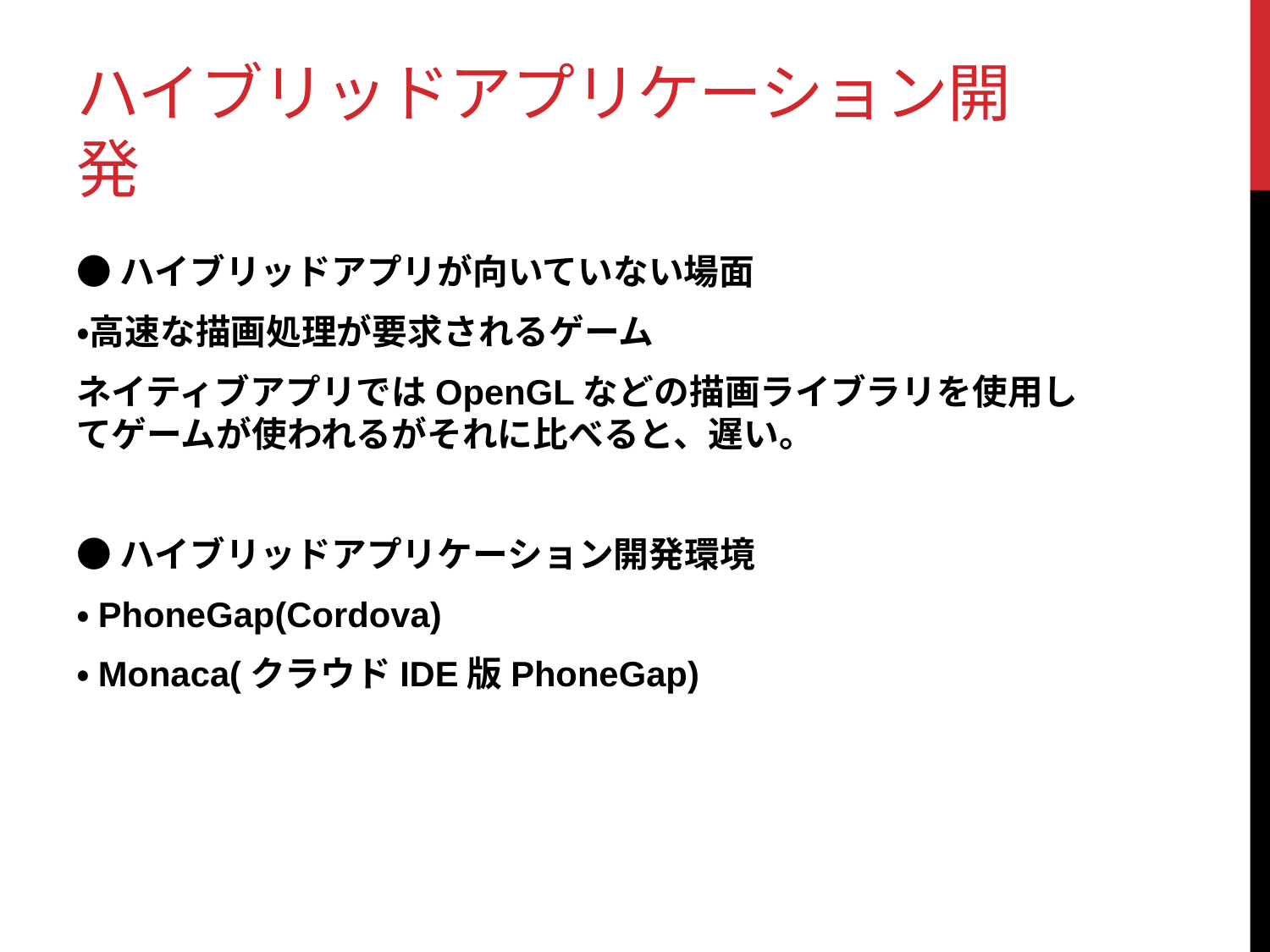

# ハイブリッドアプリケーション開発
●ハイブリッドアプリが向いていない場面
・高速な描画処理が要求されるゲーム
ネイティブアプリではOpenGLなどの描画ライブラリを使用してゲームが使われるがそれに比べると、遅い。

●ハイブリッドアプリケーション開発環境
・PhoneGap(Cordova)
・Monaca(クラウドIDE版PhoneGap)